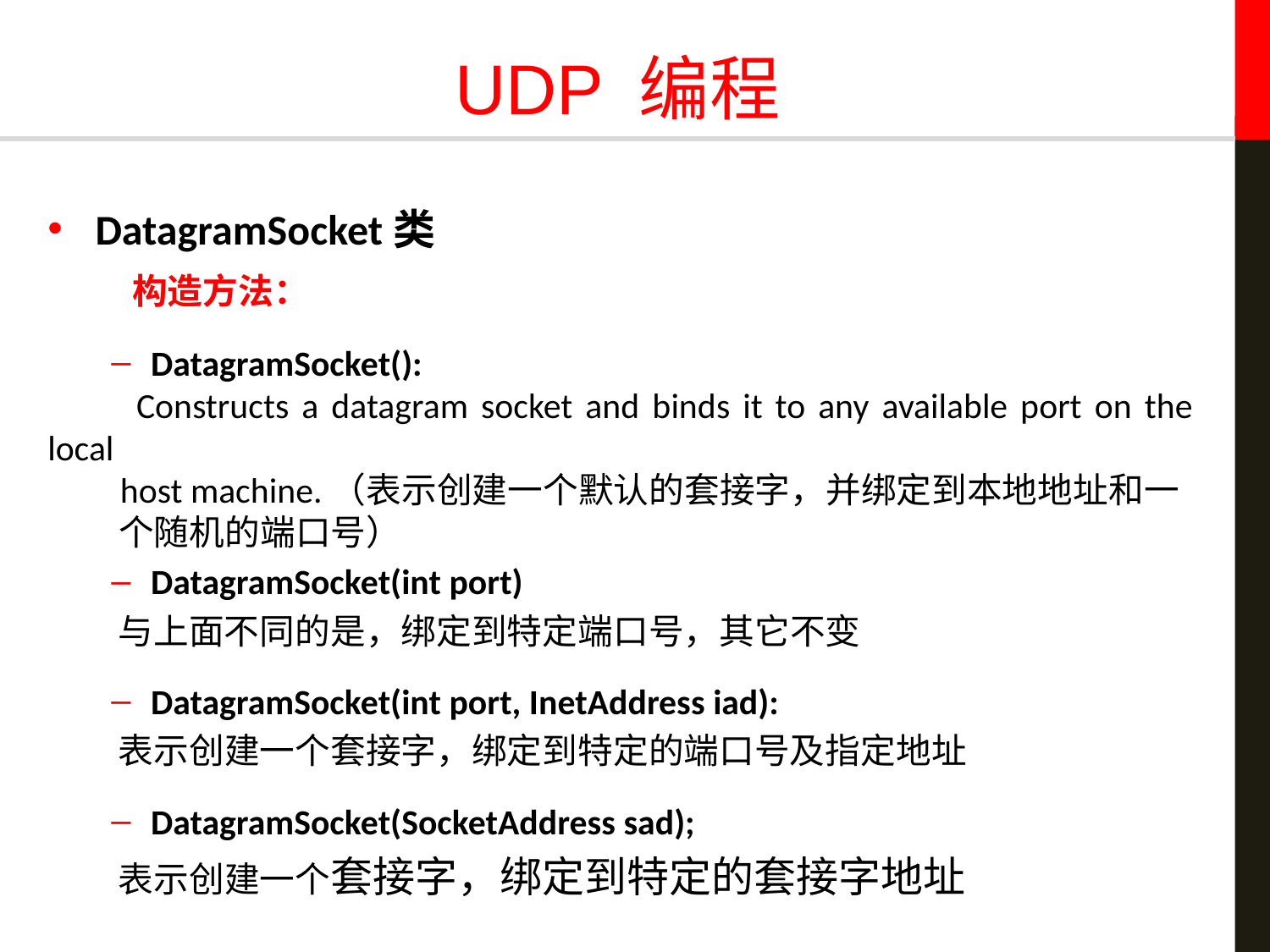

# UDP 编程
DatagramSocket类
　　构造方法：
DatagramSocket():
　　Constructs a datagram socket and binds it to any available port on the local
         host machine.（表示创建一个默认的套接字，并绑定到本地地址和一
        个随机的端口号）
DatagramSocket(int port)
　　与上面不同的是，绑定到特定端口号，其它不变
DatagramSocket(int port, InetAddress iad):
　　表示创建一个套接字，绑定到特定的端口号及指定地址
DatagramSocket(SocketAddress sad);
　　表示创建一个套接字，绑定到特定的套接字地址